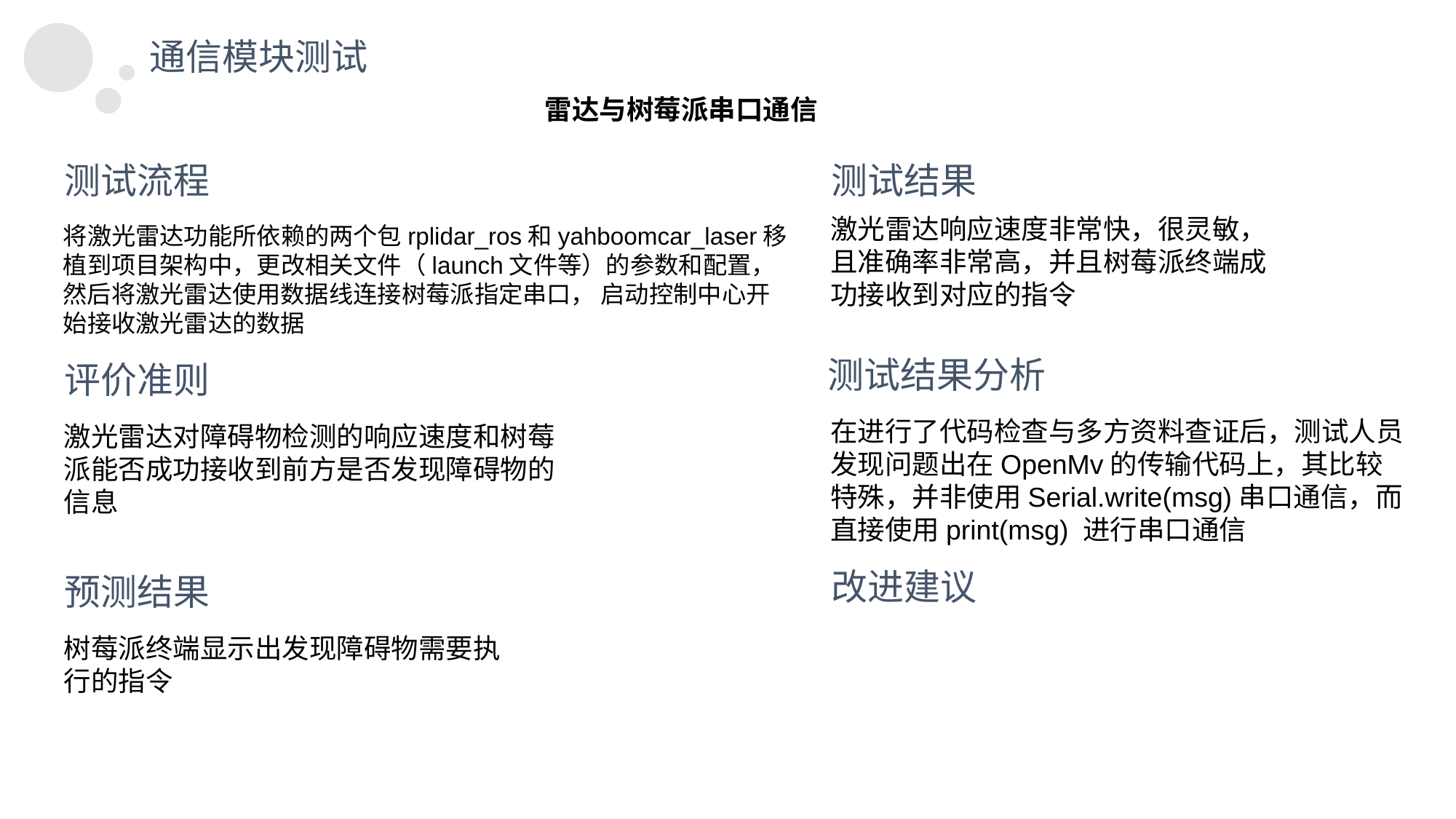

通信模块测试
雷达与树莓派串口通信
测试流程
测试结果
激光雷达响应速度非常快，很灵敏，且准确率非常高，并且树莓派终端成功接收到对应的指令
将激光雷达功能所依赖的两个包rplidar_ros和yahboomcar_laser移植到项目架构中，更改相关文件（launch文件等）的参数和配置，然后将激光雷达使用数据线连接树莓派指定串口， 启动控制中心开始接收激光雷达的数据
测试结果分析
评价准则
在进行了代码检查与多方资料查证后，测试人员发现问题出在OpenMv的传输代码上，其比较特殊，并非使用Serial.write(msg)串口通信，而直接使用print(msg) 进行串口通信
激光雷达对障碍物检测的响应速度和树莓派能否成功接收到前方是否发现障碍物的信息
PPT模板 http://www.1ppt.com/moban/
改进建议
预测结果
树莓派终端显示出发现障碍物需要执行的指令